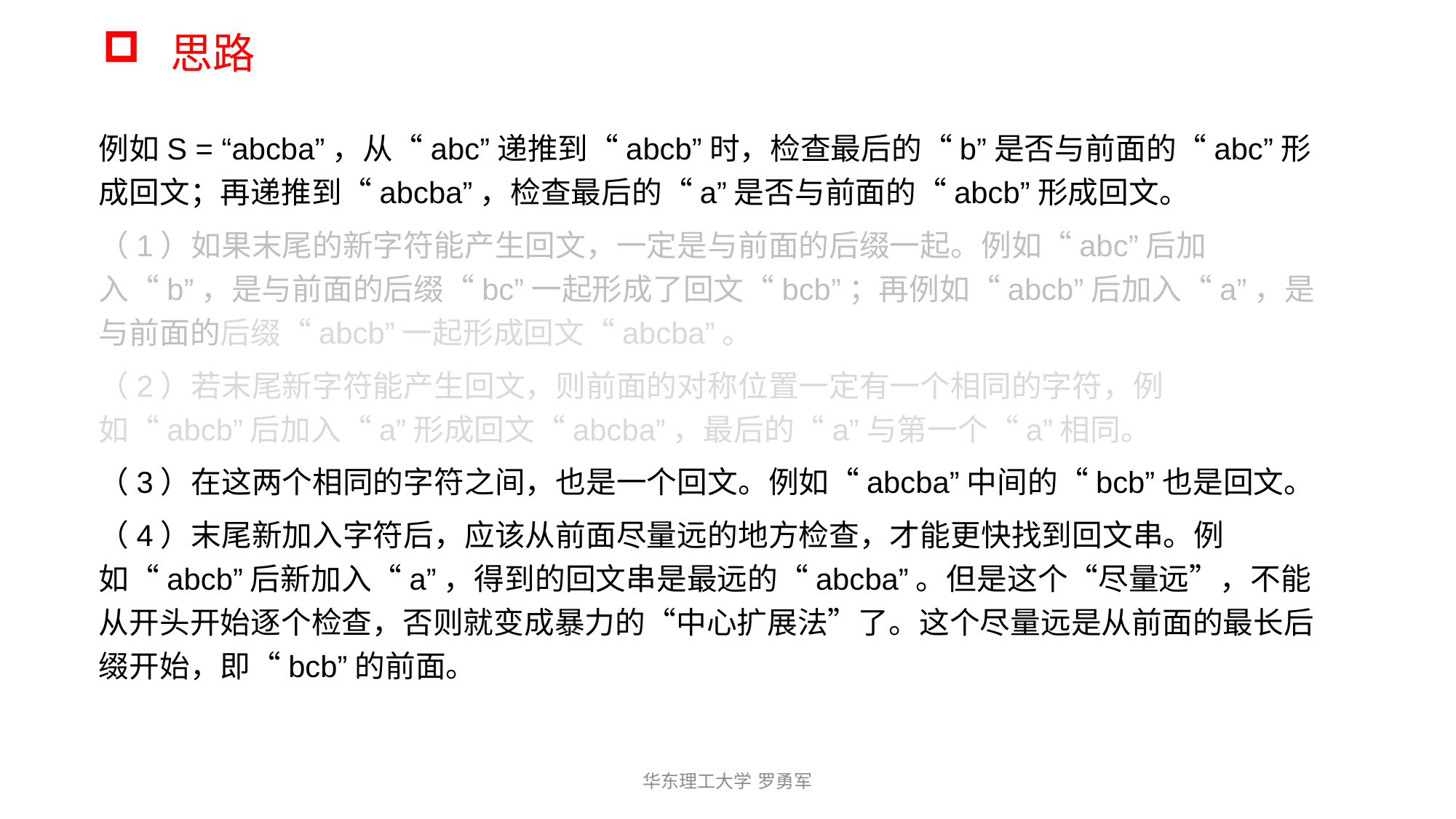

# 思路
例如S = “abcba”，从“abc”递推到“abcb”时，检查最后的“b”是否与前面的“abc”形成回文；再递推到“abcba”，检查最后的“a”是否与前面的“abcb”形成回文。
（1）如果末尾的新字符能产生回文，一定是与前面的后缀一起。例如“abc”后加入“b”，是与前面的后缀“bc”一起形成了回文“bcb”；再例如“abcb”后加入“a”，是与前面的后缀“abcb”一起形成回文“abcba”。
（2）若末尾新字符能产生回文，则前面的对称位置一定有一个相同的字符，例如“abcb”后加入“a”形成回文“abcba”，最后的“a”与第一个“a”相同。
（3）在这两个相同的字符之间，也是一个回文。例如“abcba”中间的“bcb”也是回文。
（4）末尾新加入字符后，应该从前面尽量远的地方检查，才能更快找到回文串。例如“abcb”后新加入“a”，得到的回文串是最远的“abcba”。但是这个“尽量远”，不能从开头开始逐个检查，否则就变成暴力的“中心扩展法”了。这个尽量远是从前面的最长后缀开始，即“bcb”的前面。
华东理工大学 罗勇军